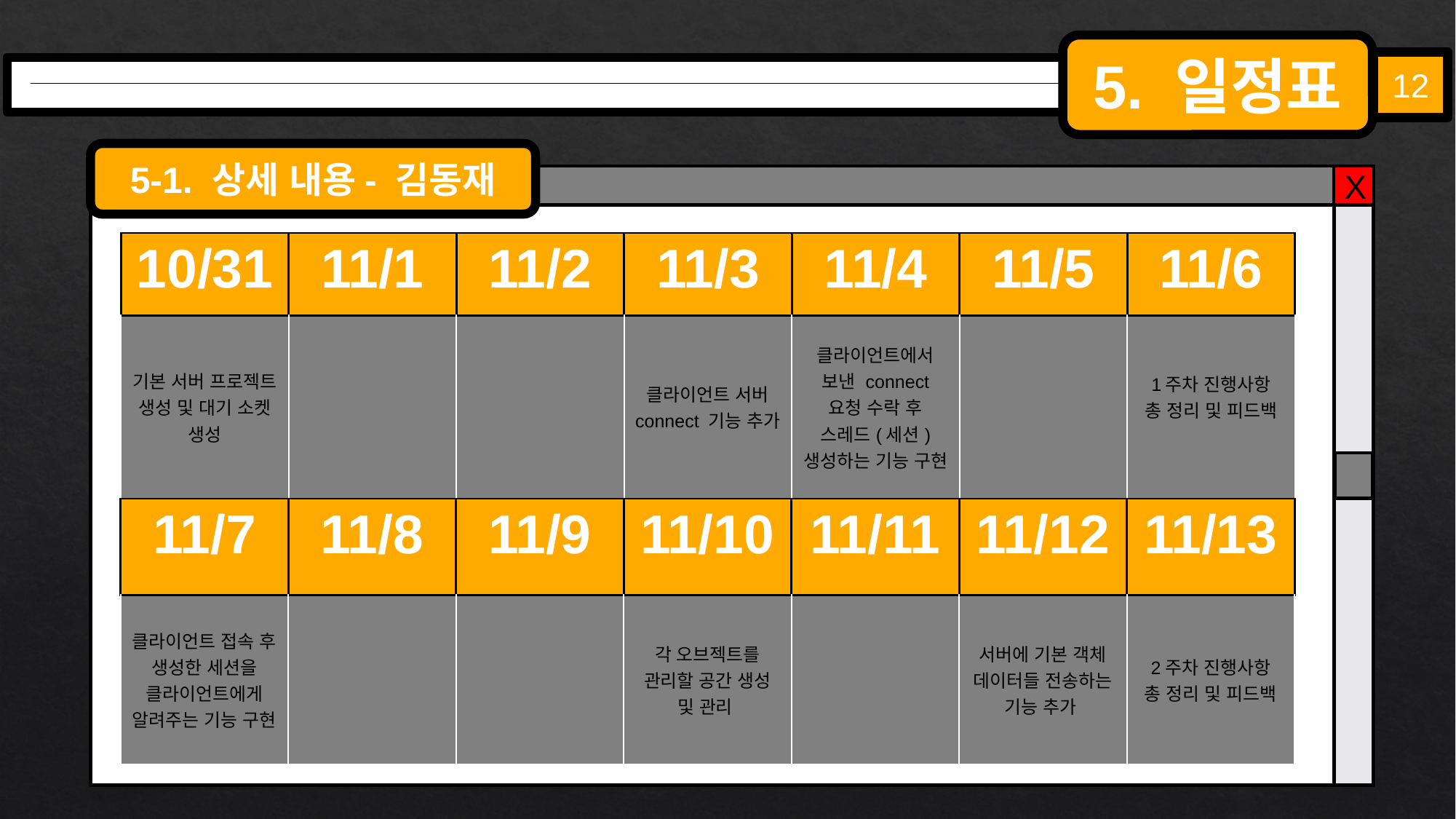

5. 일정표
12

5-1. 상세 내용- 김동재
X

| 10/31 | 11/1 | 11/2 | 11/3 | 11/4 | 11/5 | 11/6 |
| --- | --- | --- | --- | --- | --- | --- |
| 기본 서버 프로젝트 생성 및 대기 소켓 생성 |  |  | 클라이언트 서버 connect 기능 추가 | 클라이언트에서 보낸 connect 요청 수락 후 스레드(세션) 생성하는 기능 구현 |  | 1주차 진행사항 총 정리 및 피드백 |

| 11/7 | 11/8 | 11/9 | 11/10 | 11/11 | 11/12 | 11/13 |
| --- | --- | --- | --- | --- | --- | --- |
| 클라이언트 접속 후 생성한 세션을 클라이언트에게 알려주는 기능 구현 |  |  | 각 오브젝트를 관리할 공간 생성 및 관리 |  | 서버에 기본 객체 데이터들 전송하는 기능 추가 | 2주차 진행사항 총 정리 및 피드백 |